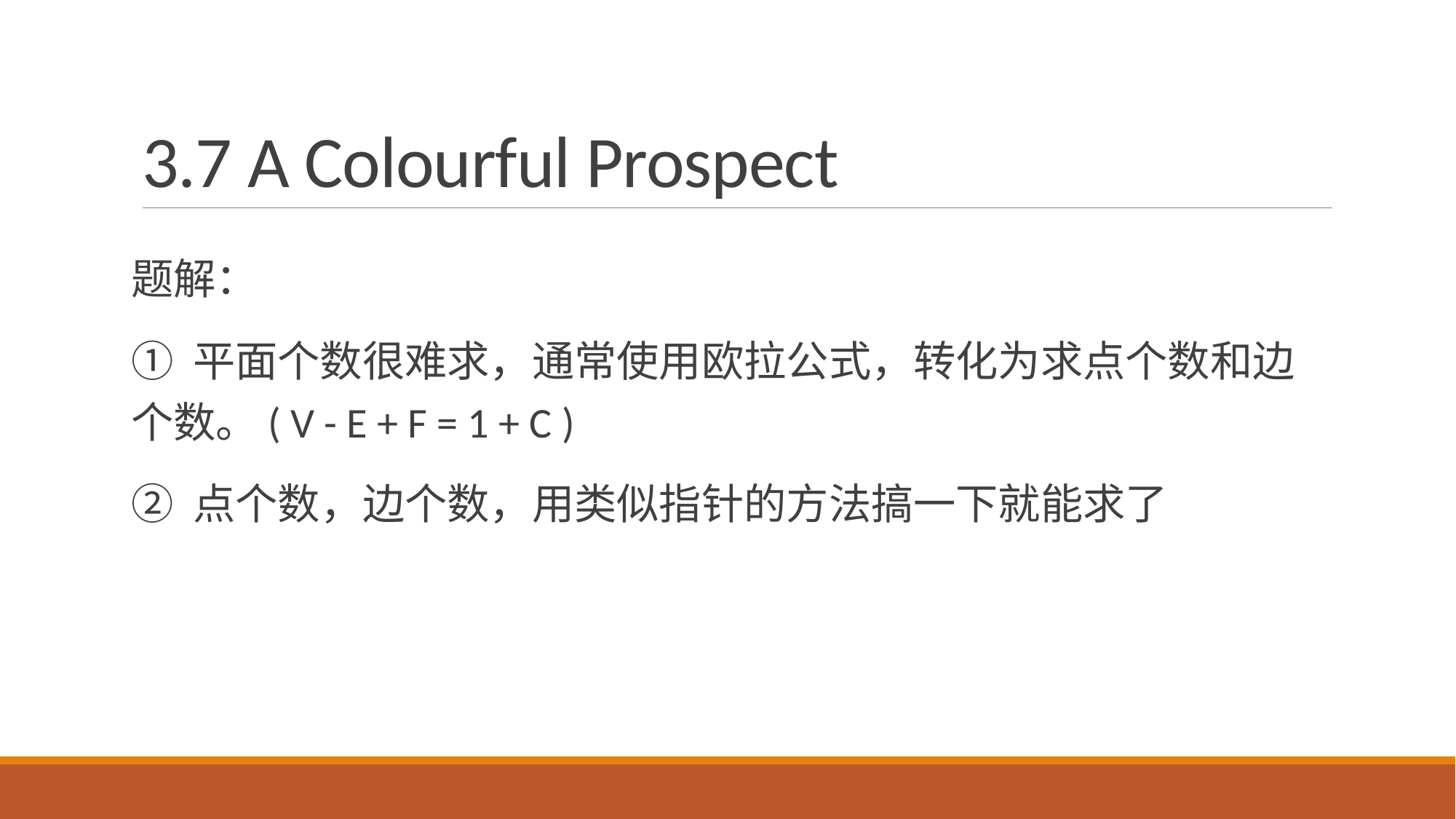

# 3.7 A Colourful Prospect
题解：
① 平面个数很难求，通常使用欧拉公式，转化为求点个数和边个数。( V - E + F = 1 + C )
② 点个数，边个数，用类似指针的方法搞一下就能求了